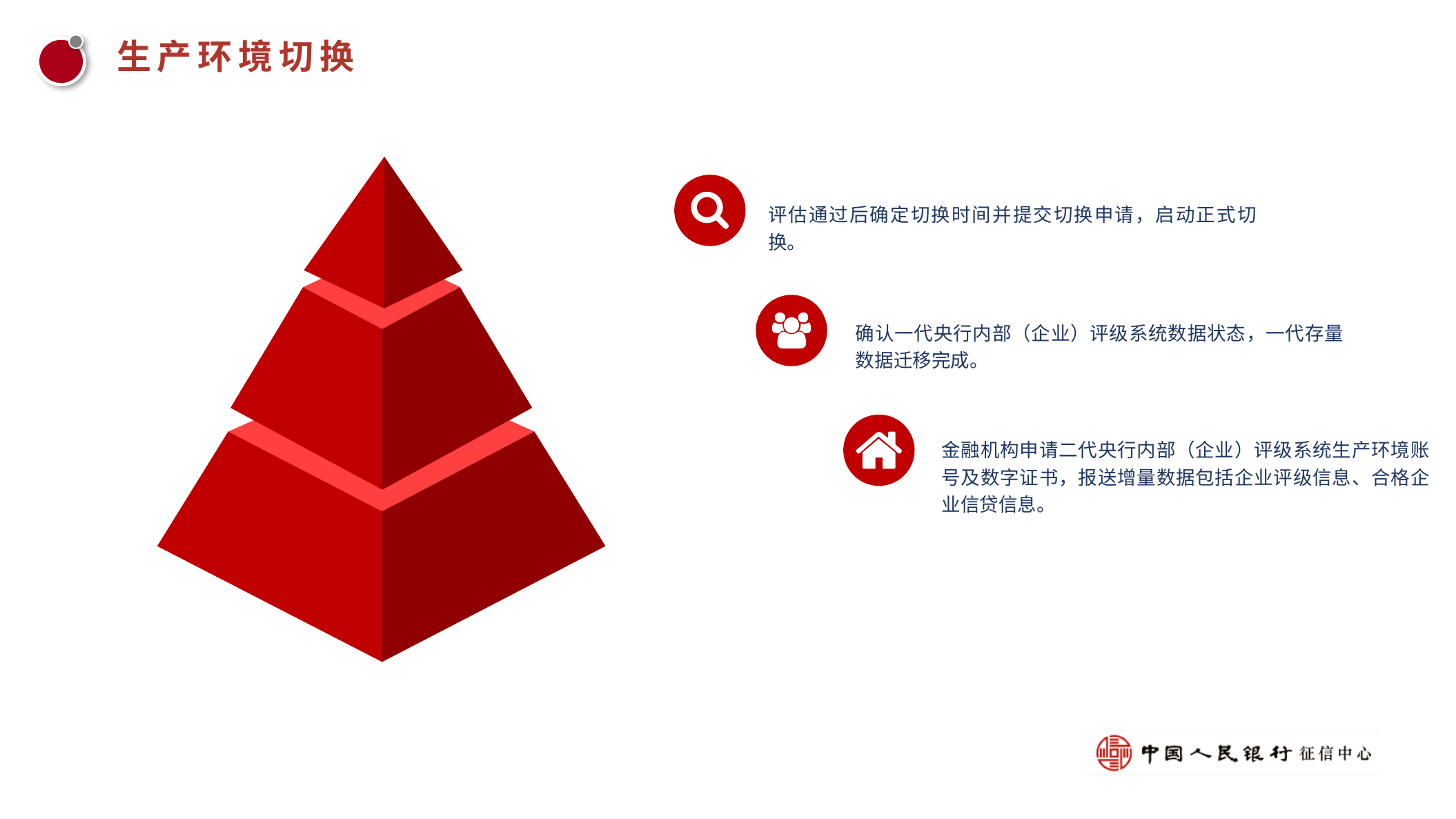

生产环境切换

评估通过后确定切换时间并提交切换申请，启动正式切换。

确认一代央行内部（企业）评级系统数据状态，一代存量数据迁移完成。

金融机构申请二代央行内部（企业）评级系统生产环境账号及数字证书，报送增量数据包括企业评级信息、合格企业信贷信息。